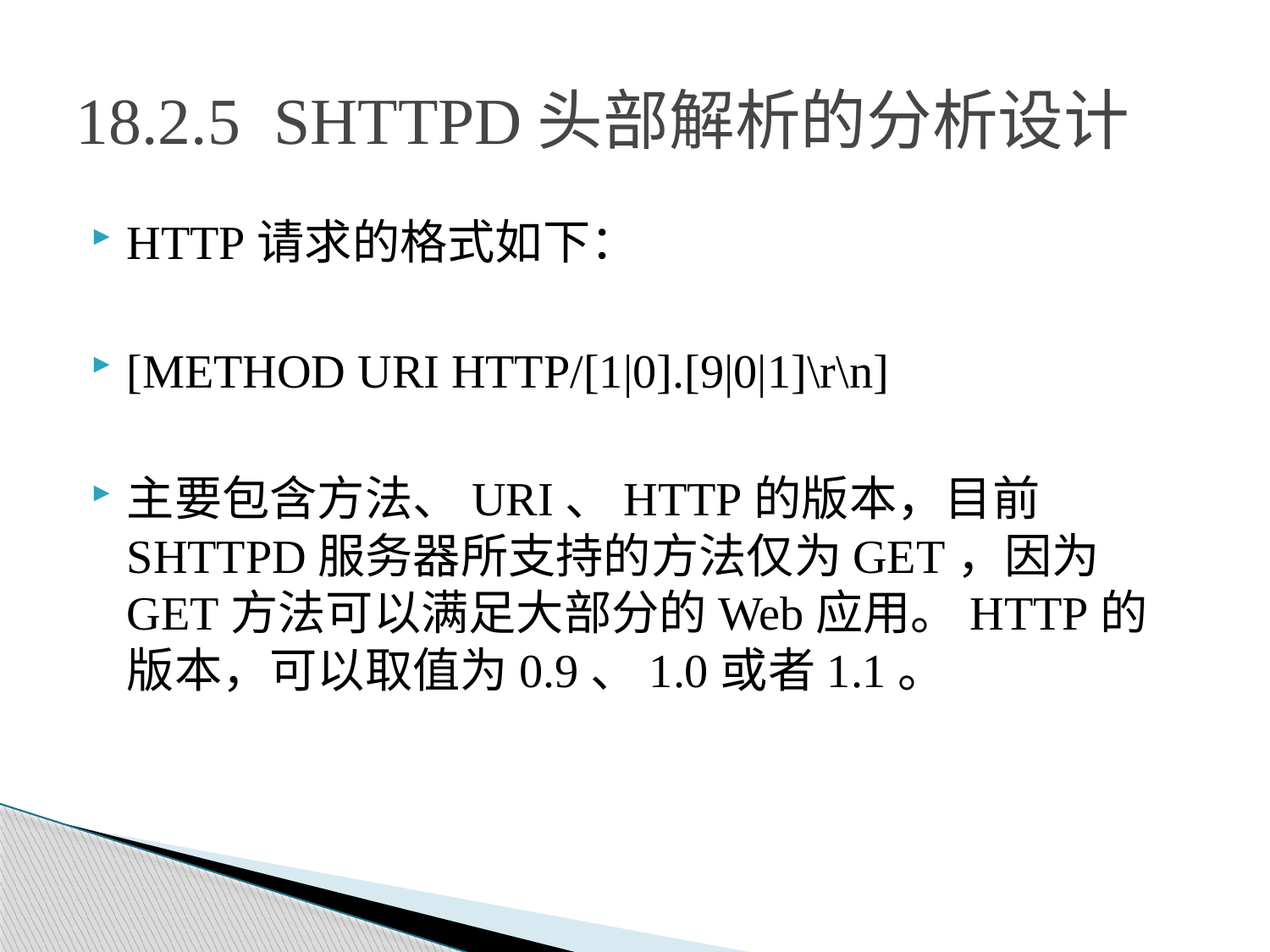

# 18.2.5  SHTTPD头部解析的分析设计
HTTP请求的格式如下：

[METHOD URI HTTP/[1|0].[9|0|1]\r\n]

主要包含方法、URI、HTTP的版本，目前SHTTPD服务器所支持的方法仅为GET，因为GET方法可以满足大部分的Web应用。HTTP的版本，可以取值为0.9、1.0或者1.1。